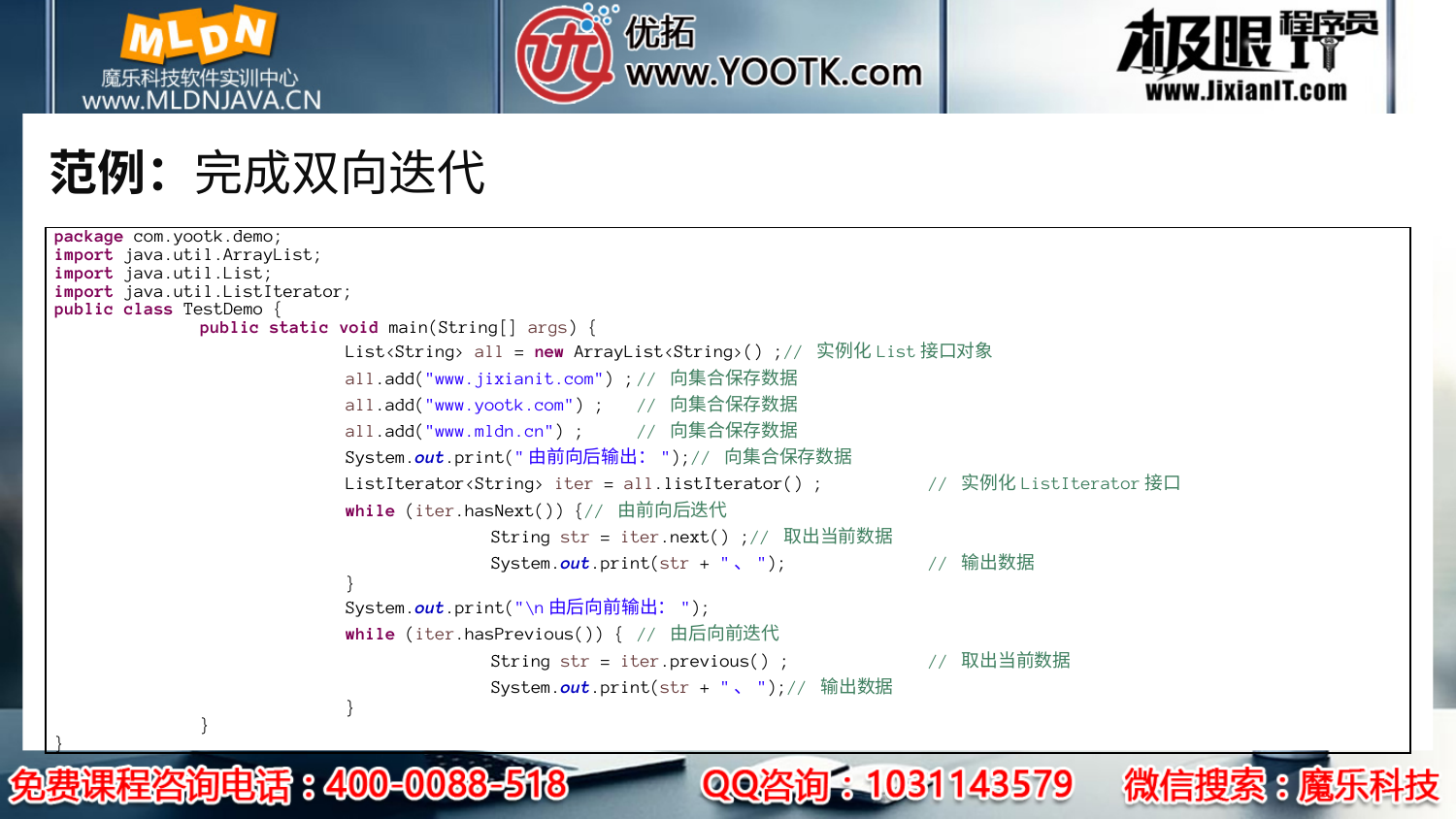

# 范例：完成双向迭代
| package com.yootk.demo; import java.util.ArrayList; import java.util.List; import java.util.ListIterator; public class TestDemo { public static void main(String[] args) { List<String> all = new ArrayList<String>() ;// 实例化List接口对象 all.add("www.jixianit.com") ; // 向集合保存数据 all.add("www.yootk.com") ; // 向集合保存数据 all.add("www.mldn.cn") ; // 向集合保存数据 System.out.print("由前向后输出：");// 向集合保存数据 ListIterator<String> iter = all.listIterator() ; // 实例化ListIterator接口 while (iter.hasNext()) {// 由前向后迭代 String str = iter.next() ;// 取出当前数据 System.out.print(str + "、"); // 输出数据 } System.out.print("\n由后向前输出："); while (iter.hasPrevious()) { // 由后向前迭代 String str = iter.previous() ; // 取出当前数据 System.out.print(str + "、");// 输出数据 } } } |
| --- |